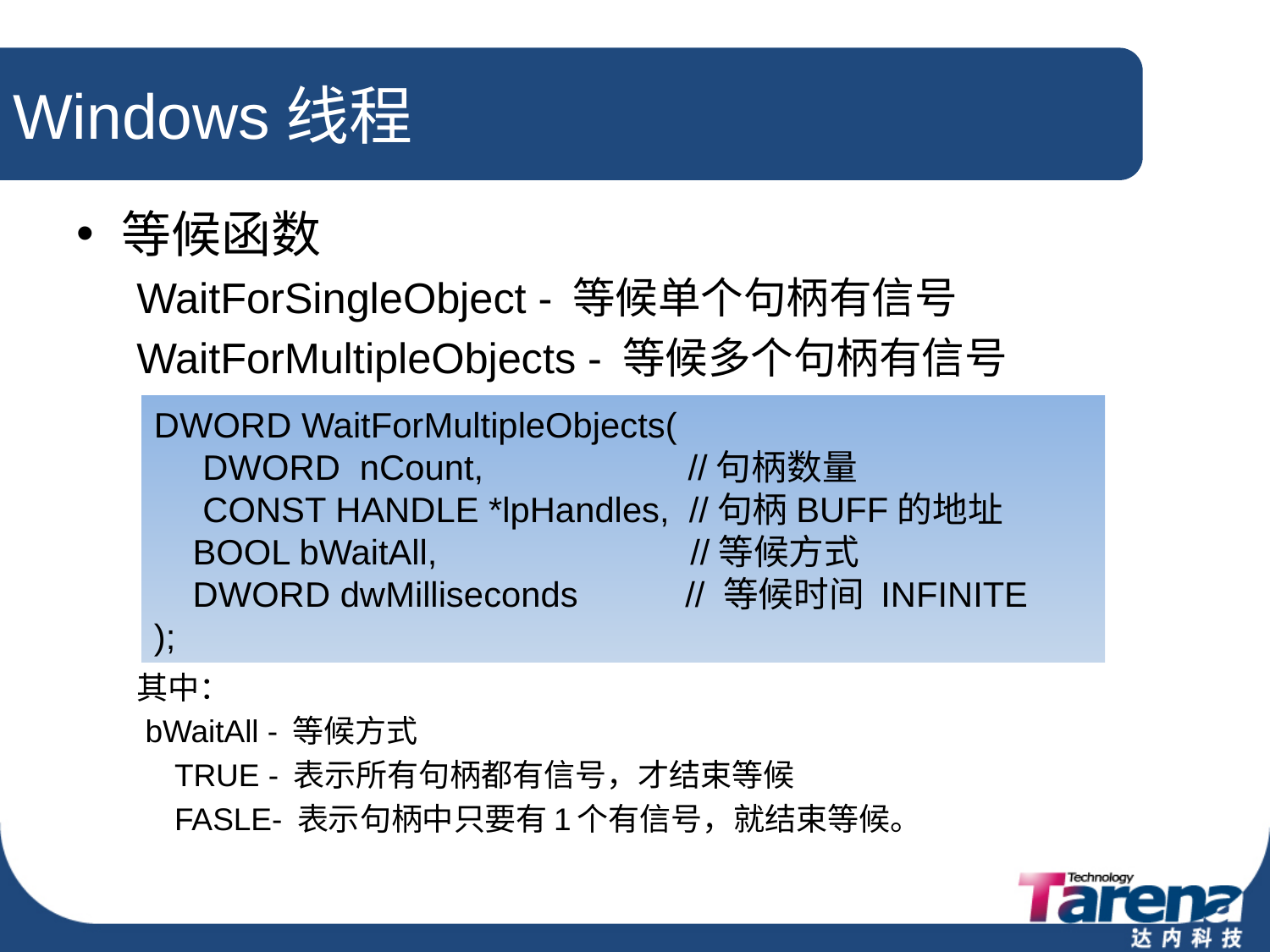

# Windows线程
等候函数
WaitForSingleObject - 等候单个句柄有信号
WaitForMultipleObjects - 等候多个句柄有信号

其中：
 bWaitAll - 等候方式
		TRUE - 表示所有句柄都有信号，才结束等候
		FASLE- 表示句柄中只要有1个有信号，就结束等候。
DWORD WaitForMultipleObjects(
     DWORD  nCount,                     //句柄数量
     CONST HANDLE *lpHandles,  //句柄BUFF的地址
    BOOL bWaitAll,                          //等候方式
    DWORD dwMilliseconds           // 等候时间 INFINITE
);